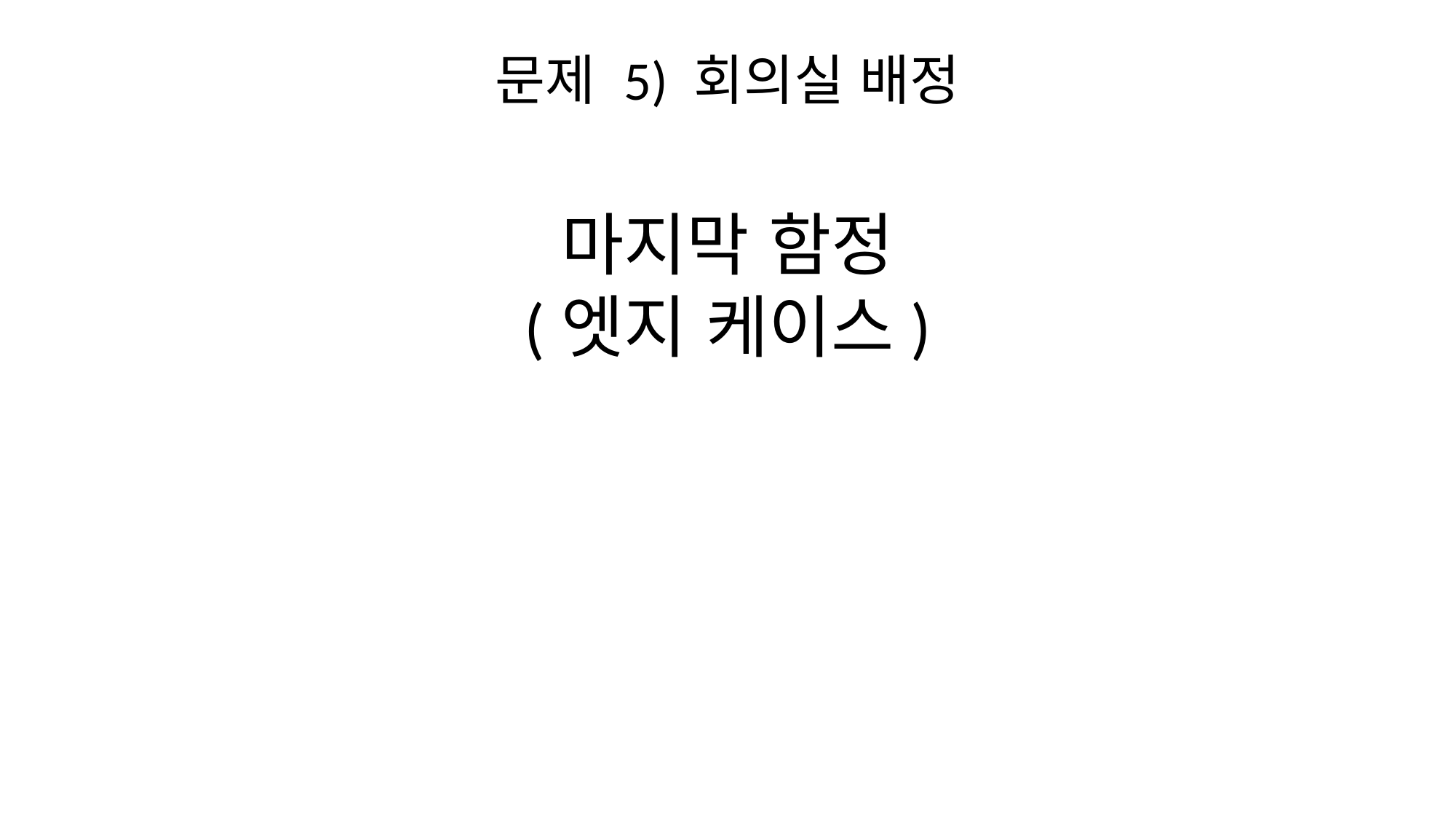

# 문제 5) 회의실 배정
마지막 함정
(엣지 케이스)